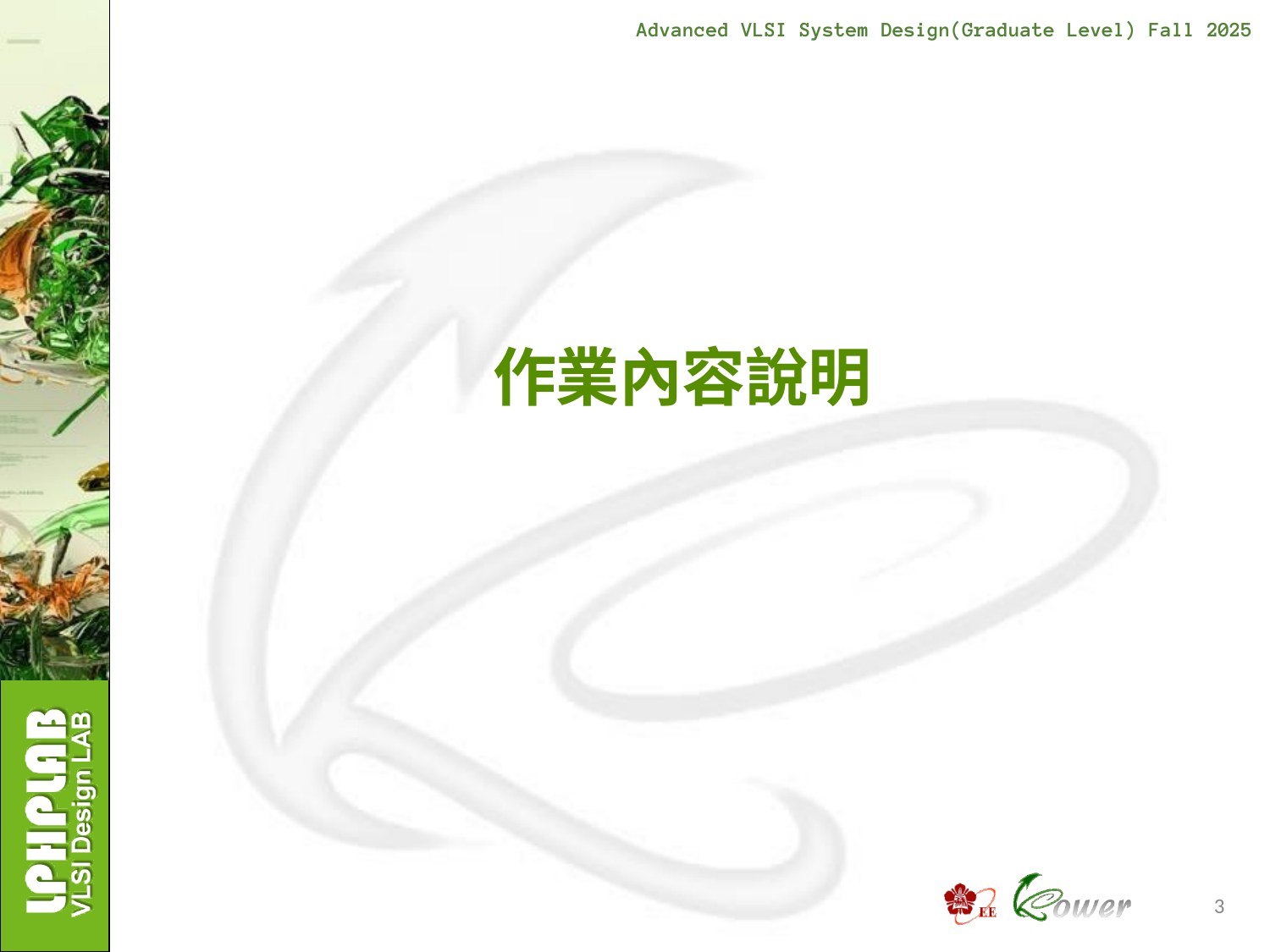

Advanced VLSI System Design(Graduate Level) Fall 2025
# 作業內容說明
3